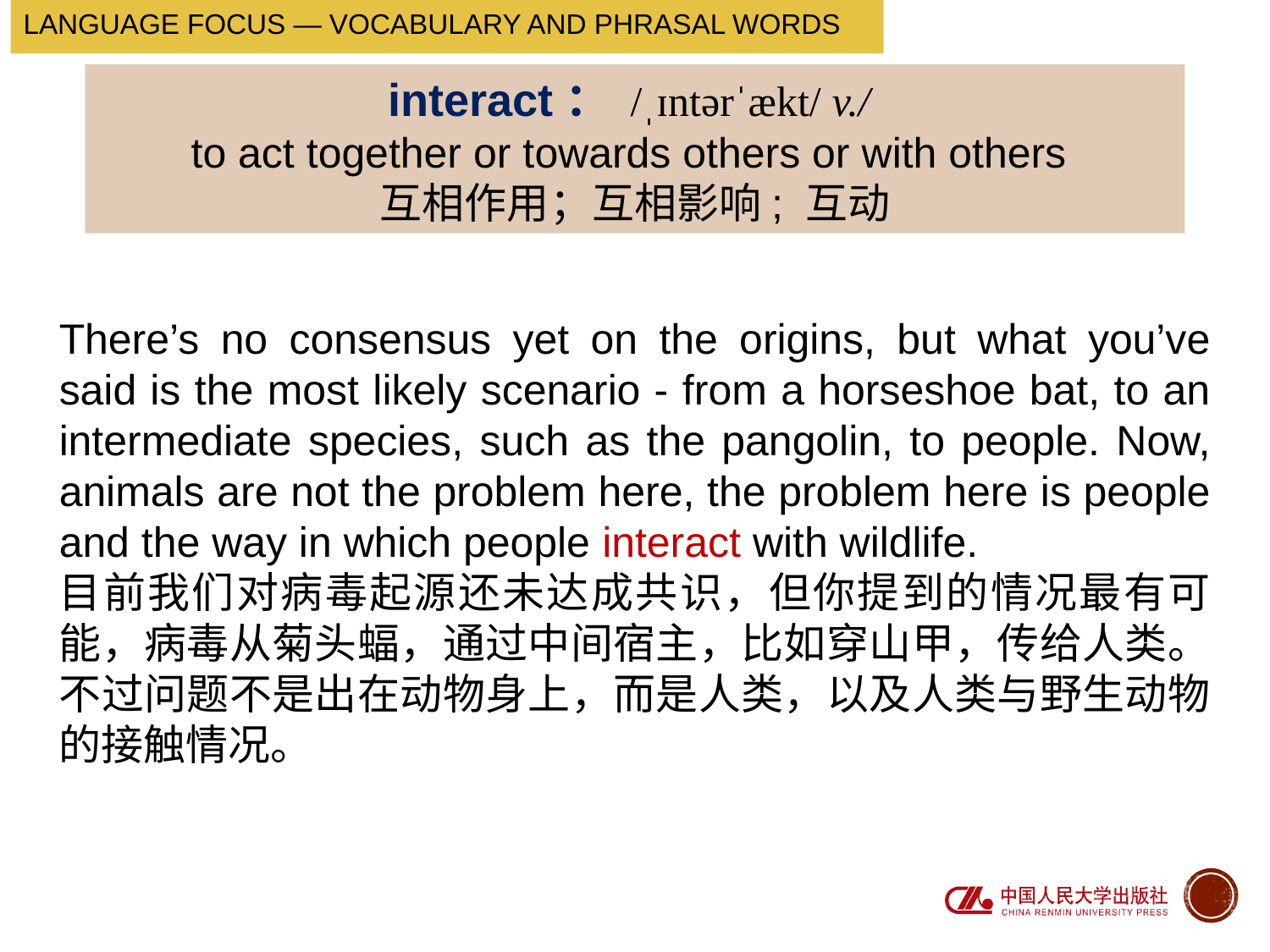

Language Focus — Vocabulary and Phrasal words
interact： /ˌɪntərˈækt/ v./
to act together or towards others or with others
互相作用；互相影响; 互动
There’s no consensus yet on the origins, but what you’ve said is the most likely scenario - from a horseshoe bat, to an intermediate species, such as the pangolin, to people. Now, animals are not the problem here, the problem here is people and the way in which people interact with wildlife.
目前我们对病毒起源还未达成共识，但你提到的情况最有可能，病毒从菊头蝠，通过中间宿主，比如穿山甲，传给人类。不过问题不是出在动物身上，而是人类，以及人类与野生动物的接触情况。